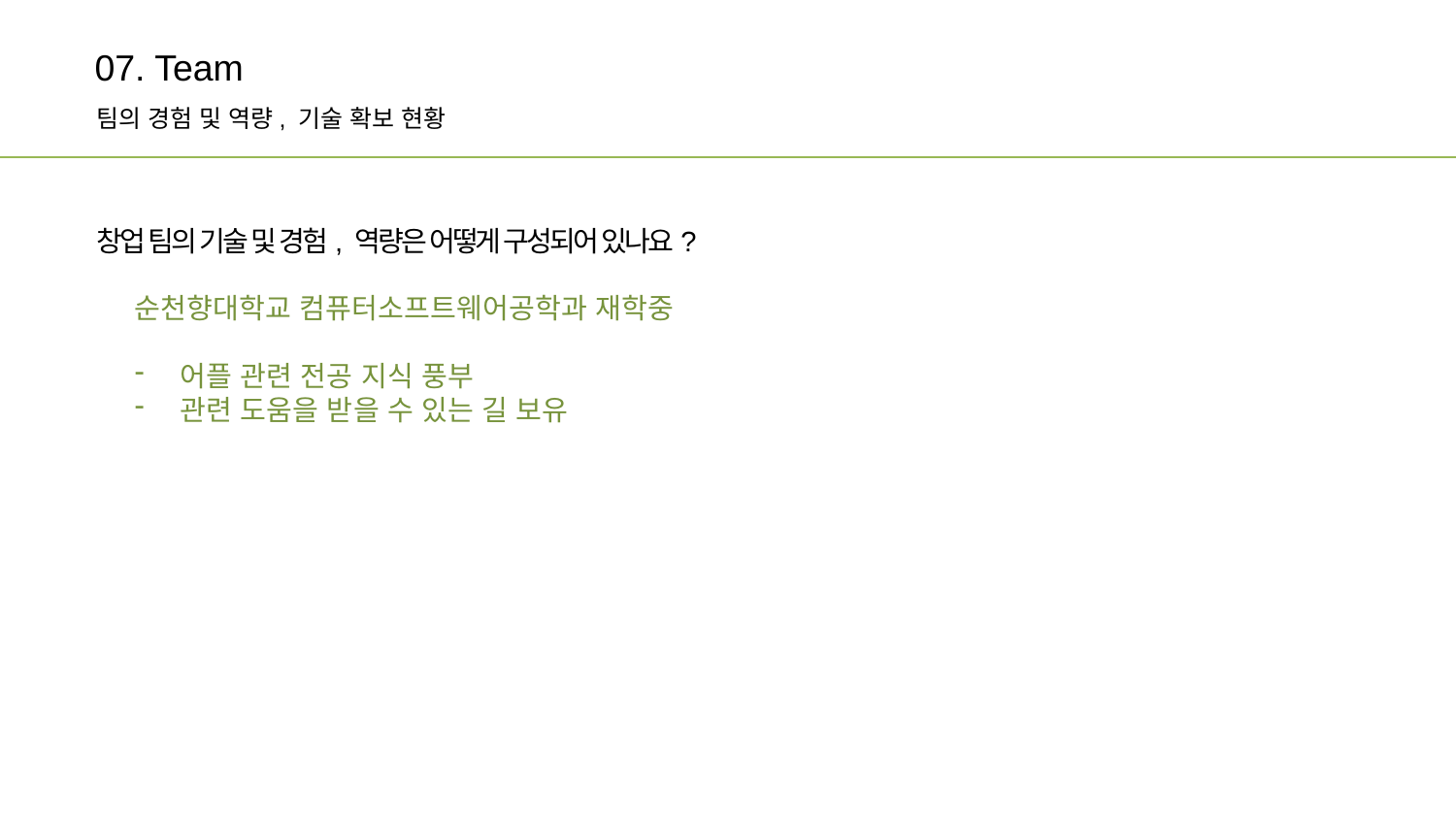

07. Team
팀의 경험 및 역량, 기술 확보 현황
창업 팀의 기술 및 경험, 역량은 어떻게 구성되어 있나요?
순천향대학교 컴퓨터소프트웨어공학과 재학중

어플 관련 전공 지식 풍부
관련 도움을 받을 수 있는 길 보유